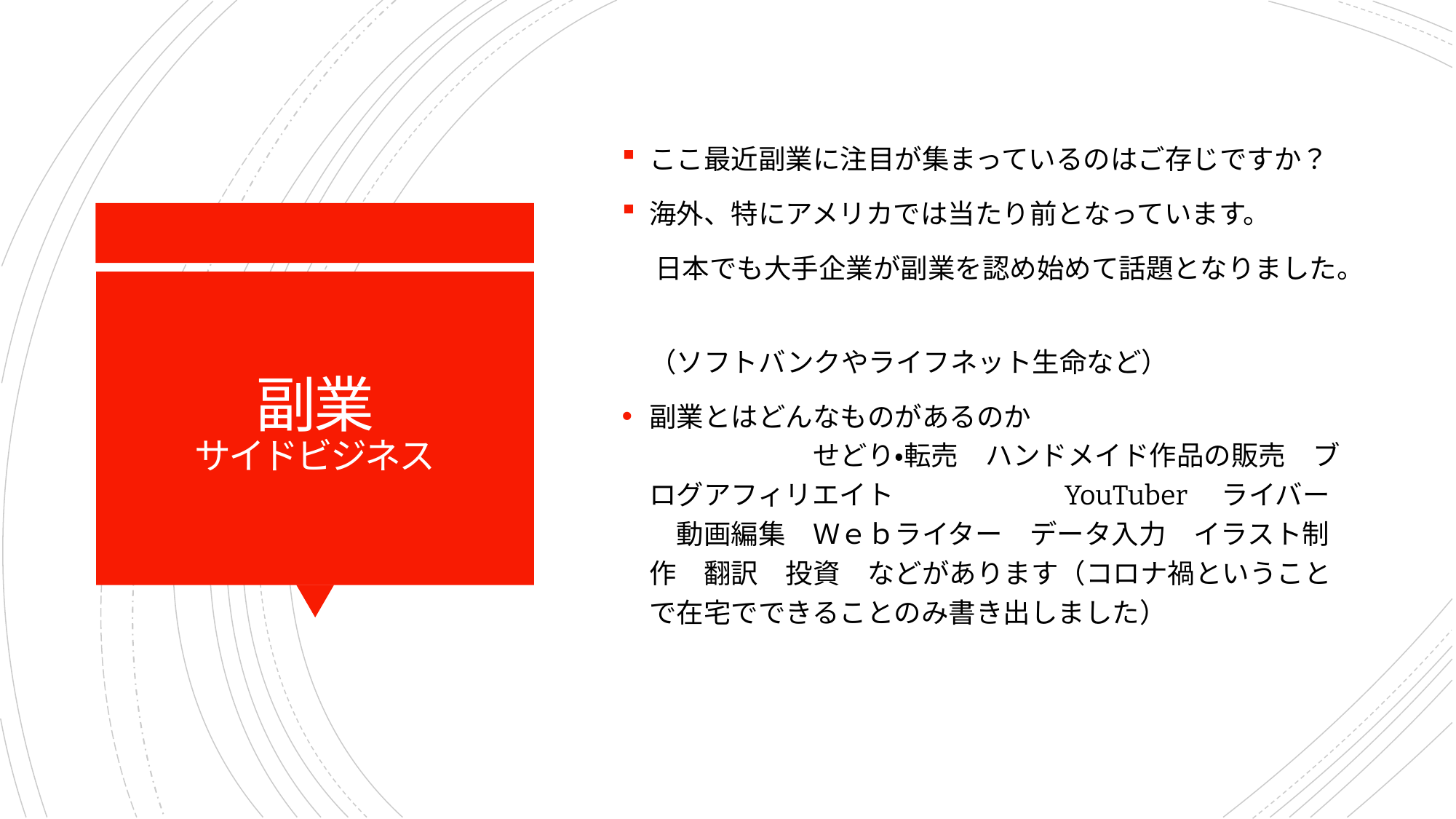

ここ最近副業に注目が集まっているのはご存じですか？
海外、特にアメリカでは当たり前となっています。
　 日本でも大手企業が副業を認め始めて話題となりました。
　（ソフトバンクやライフネット生命など）
副業とはどんなものがあるのか 　　　　　　　　　　　　　　　　　せどり・転売　ハンドメイド作品の販売　ブログアフィリエイト　　　　　　YouTuber　ライバー　動画編集　Ｗｅｂライター　データ入力　イラスト制作　翻訳　投資　などがあります（コロナ禍ということで在宅でできることのみ書き出しました）

# 副業 サイドビジネス